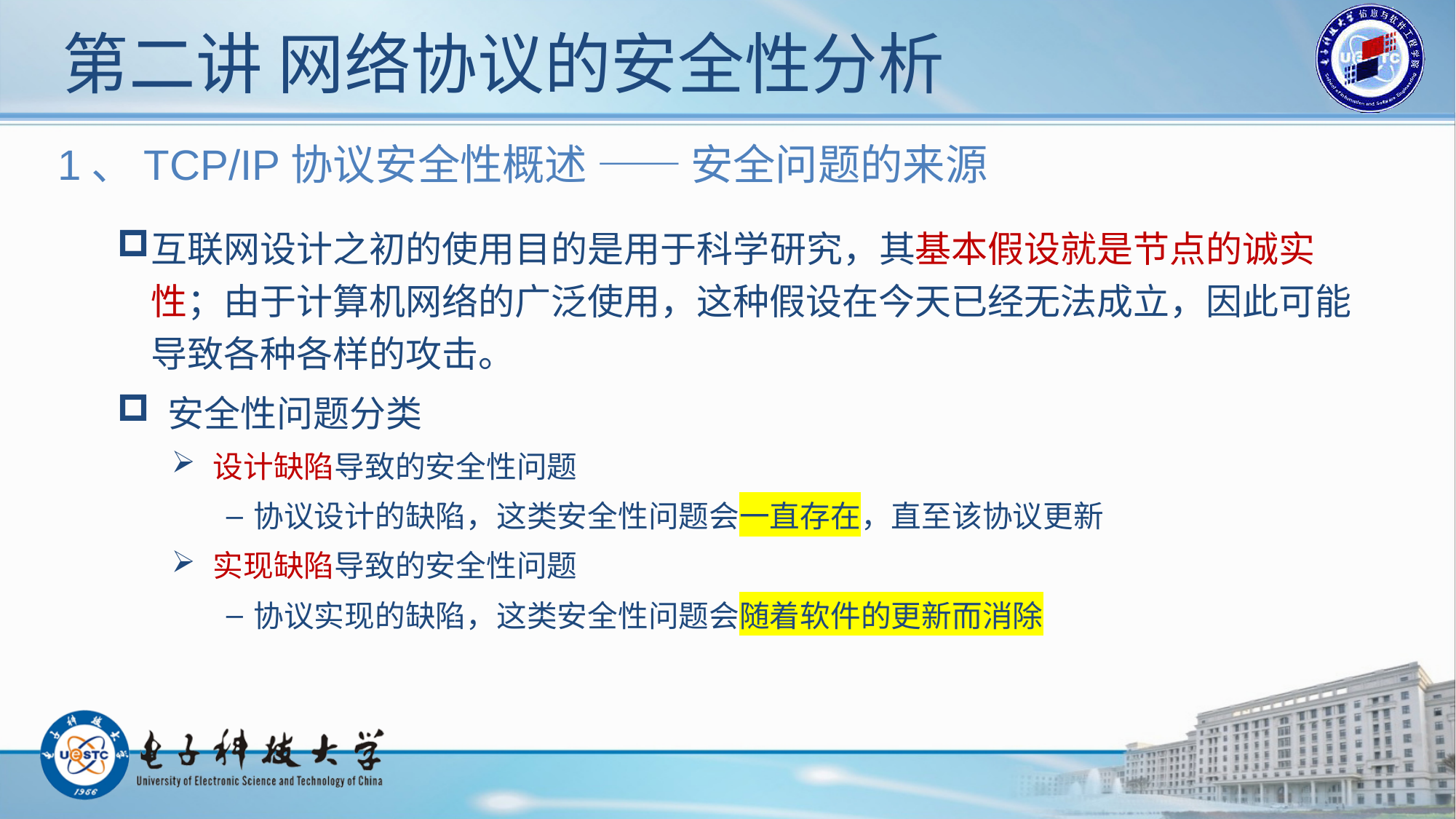

# 第二讲 网络协议的安全性分析
1、TCP/IP协议安全性概述 —— 安全问题的来源
互联网设计之初的使用目的是用于科学研究，其基本假设就是节点的诚实性；由于计算机网络的广泛使用，这种假设在今天已经无法成立，因此可能导致各种各样的攻击。
 安全性问题分类
 设计缺陷导致的安全性问题
协议设计的缺陷，这类安全性问题会一直存在，直至该协议更新
 实现缺陷导致的安全性问题
协议实现的缺陷，这类安全性问题会随着软件的更新而消除